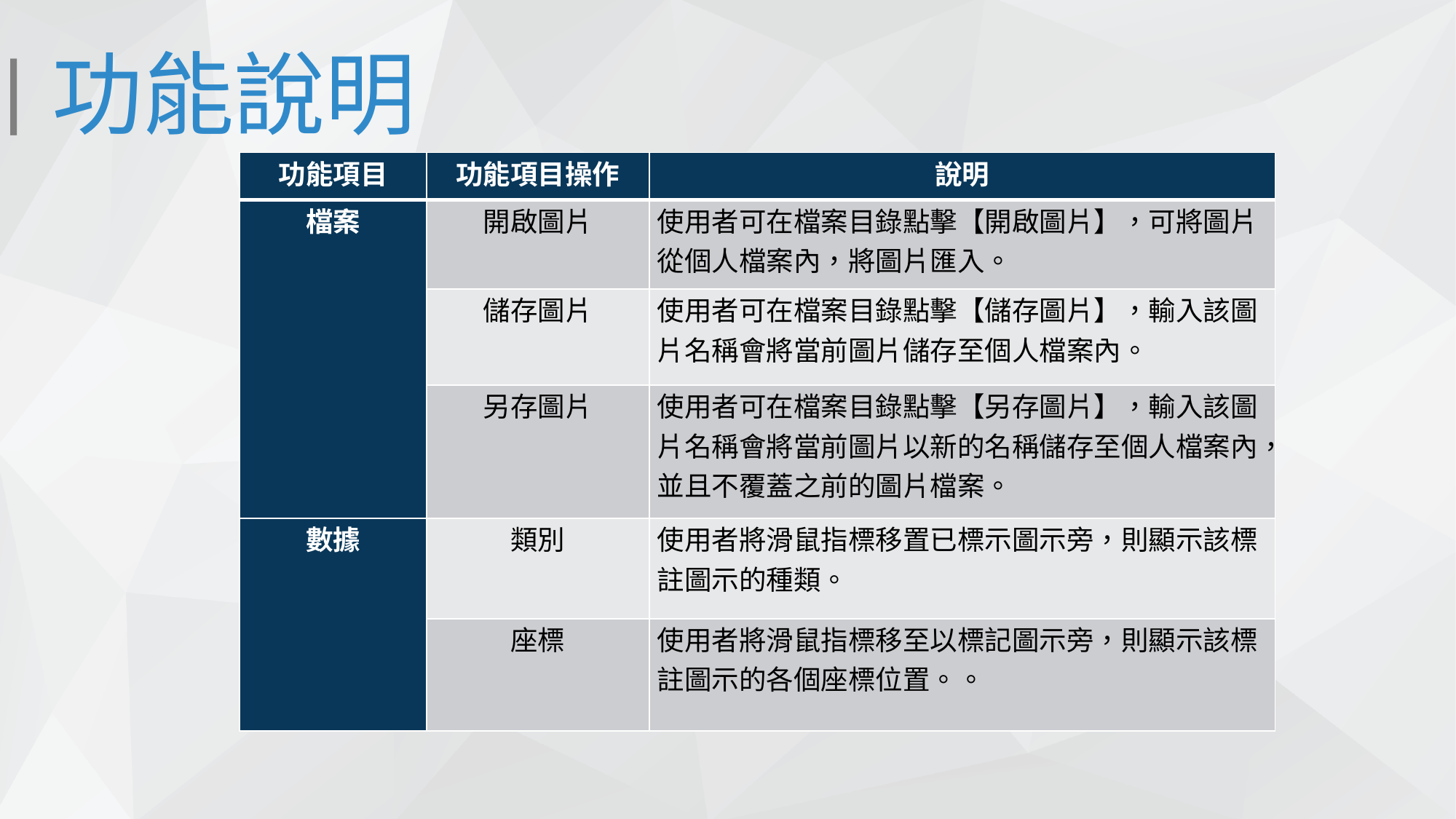

|
功能說明
| 功能項目 | 功能項目操作 | 說明 |
| --- | --- | --- |
| 檔案 | 開啟圖片 | 使用者可在檔案目錄點擊【開啟圖片】，可將圖片從個人檔案內，將圖片匯入。 |
|  | 儲存圖片 | 使用者可在檔案目錄點擊【儲存圖片】，輸入該圖片名稱會將當前圖片儲存至個人檔案內。 |
|  | 另存圖片 | 使用者可在檔案目錄點擊【另存圖片】，輸入該圖片名稱會將當前圖片以新的名稱儲存至個人檔案內，並且不覆蓋之前的圖片檔案。 |
| 數據 | 類別 | 使用者將滑鼠指標移置已標示圖示旁，則顯示該標註圖示的種類。 |
|  | 座標 | 使用者將滑鼠指標移至以標記圖示旁，則顯示該標註圖示的各個座標位置。。 |